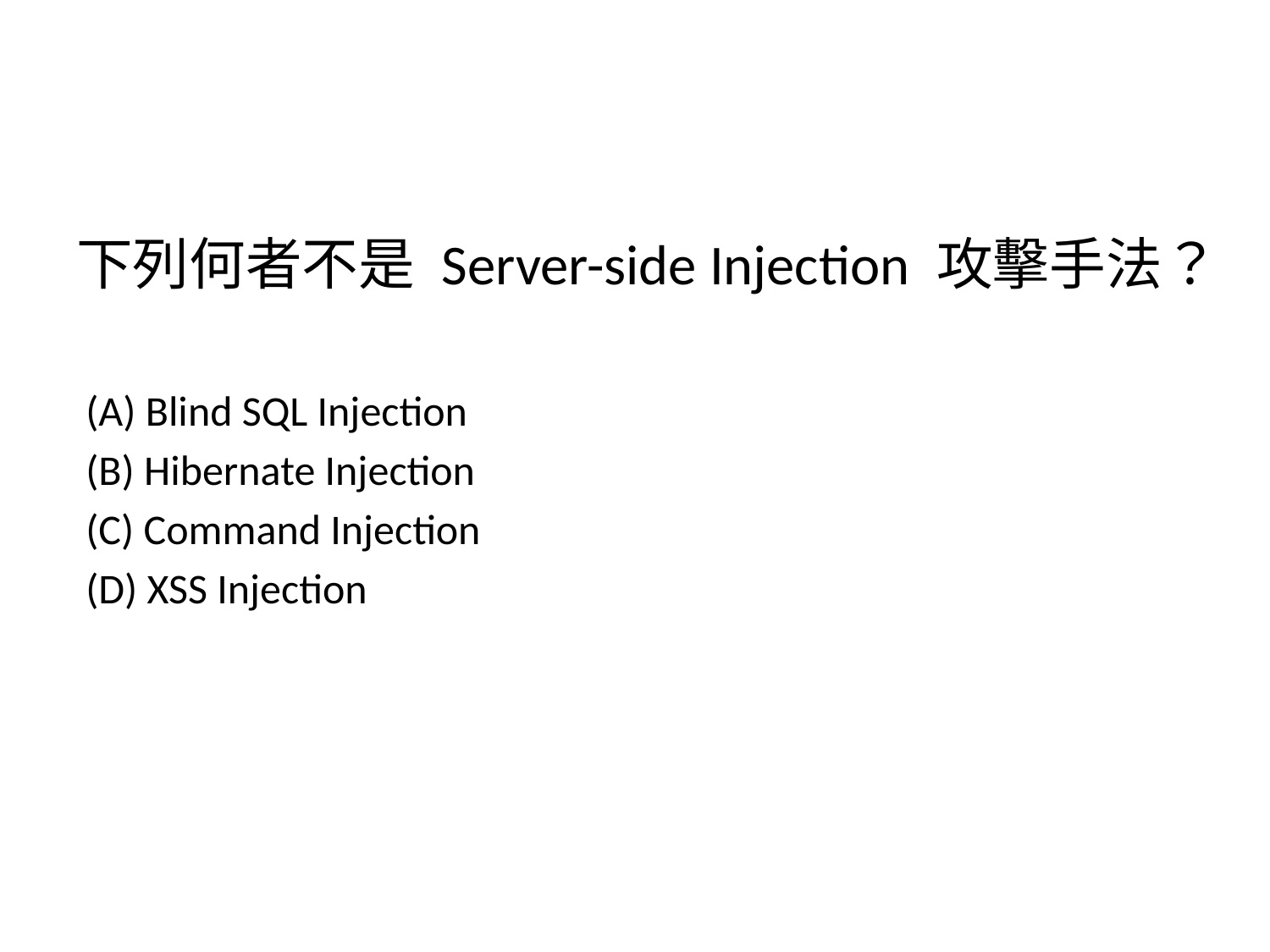

下列何者不是 Server-side Injection 攻擊手法？

 (A) Blind SQL Injection
 (B) Hibernate Injection
 (C) Command Injection
 (D) XSS Injection